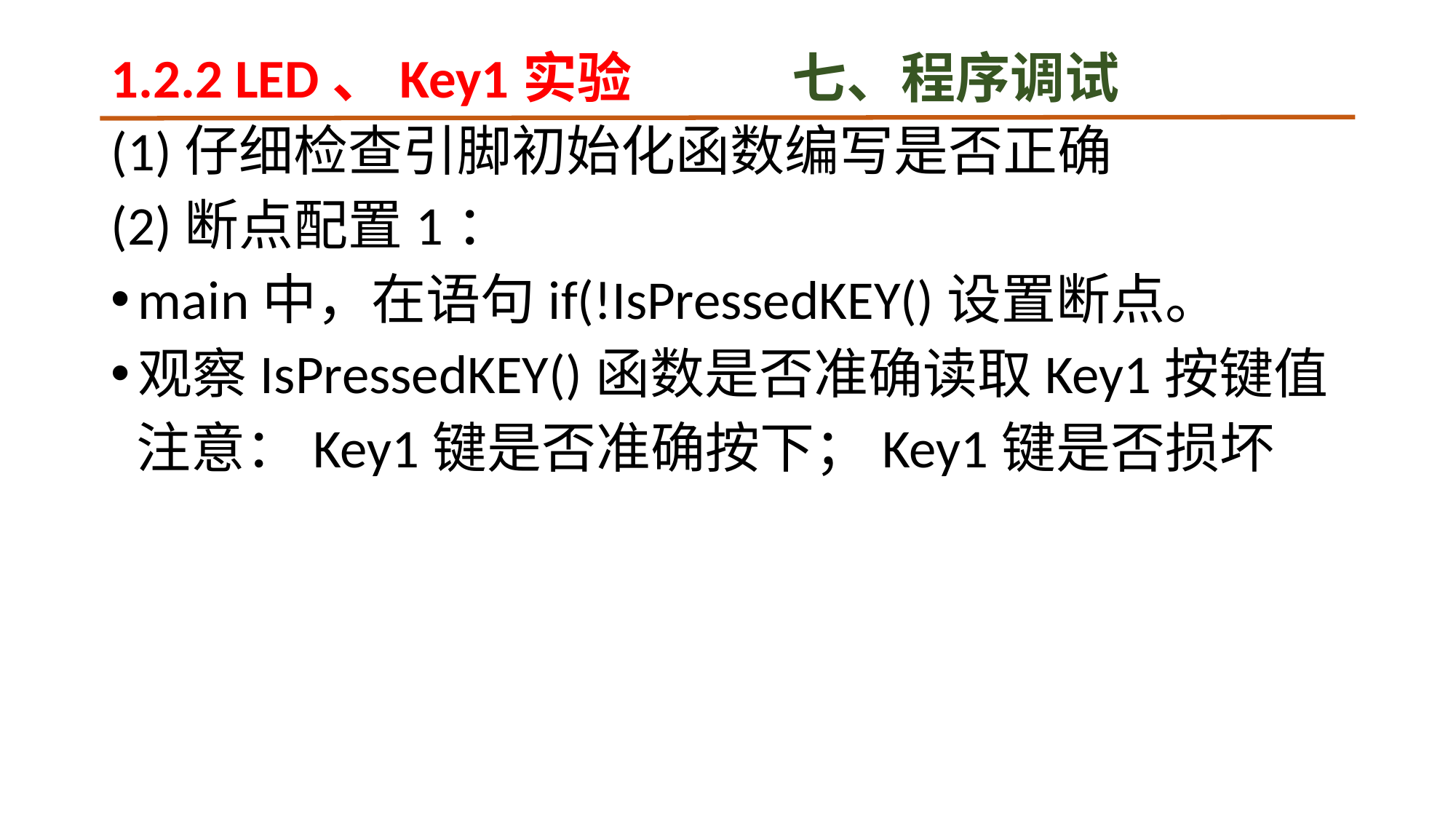

# 1.2.2 LED、Key1实验             七、程序调试
(1)仔细检查引脚初始化函数编写是否正确
(2)断点配置1：
main中，在语句if(!IsPressedKEY()设置断点。
观察IsPressedKEY()函数是否准确读取Key1按键值
 注意：Key1键是否准确按下；Key1键是否损坏